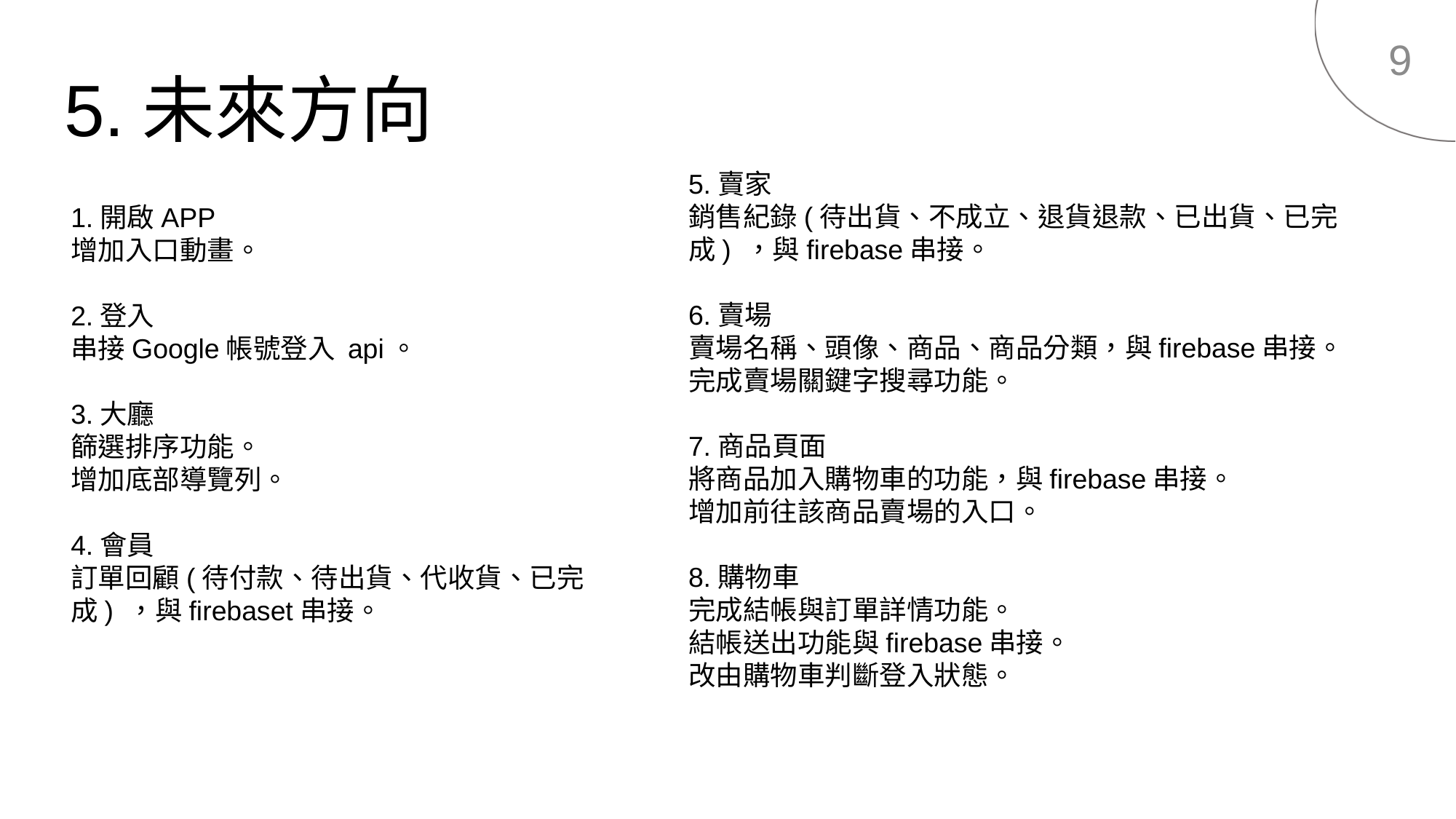

9
5.未來方向

5.賣家
銷售紀錄(待出貨、不成立、退貨退款、已出貨、已完成) ，與firebase串接。
6.賣場
賣場名稱、頭像、商品、商品分類，與firebase串接。
完成賣場關鍵字搜尋功能。

7.商品頁面
將商品加入購物車的功能，與firebase串接。
增加前往該商品賣場的入口。

8.購物車
完成結帳與訂單詳情功能。
結帳送出功能與firebase串接。
改由購物車判斷登入狀態。
1.開啟APP
增加入口動畫。
2.登入
串接Google帳號登入 api。
3.大廳
篩選排序功能。
增加底部導覽列。

4.會員
訂單回顧(待付款、待出貨、代收貨、已完成) ，與firebaset串接。